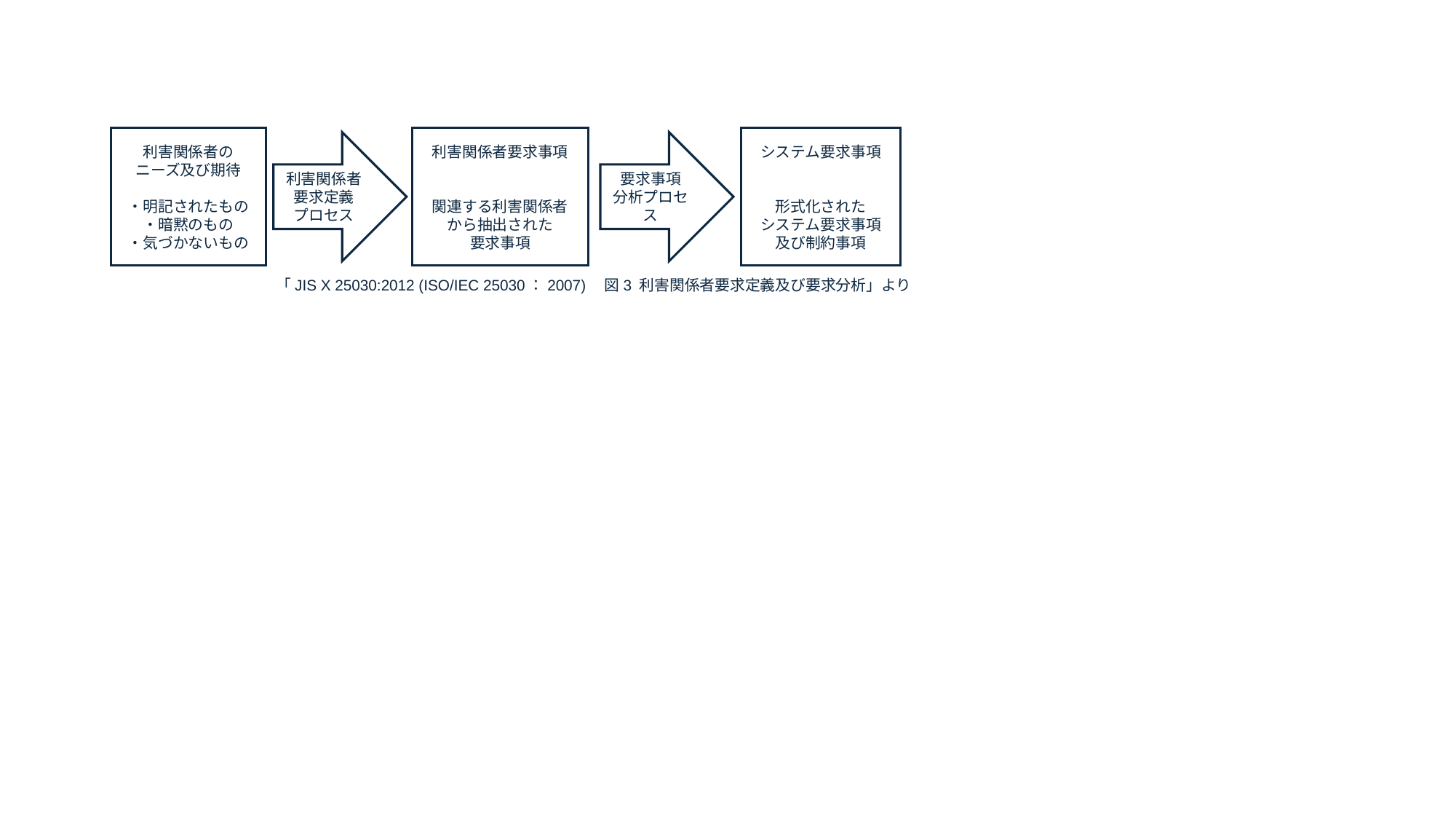

利害関係者の
ニーズ及び期待

・明記されたもの
・暗黙のもの
・気づかないもの
利害関係者要求事項

関連する利害関係者
から抽出された
要求事項
システム要求事項

形式化された
システム要求事項
及び制約事項
利害関係者
要求定義
プロセス
要求事項
分析プロセス
「JIS X 25030:2012 (ISO/IEC 25030：2007)　図3 利害関係者要求定義及び要求分析」より